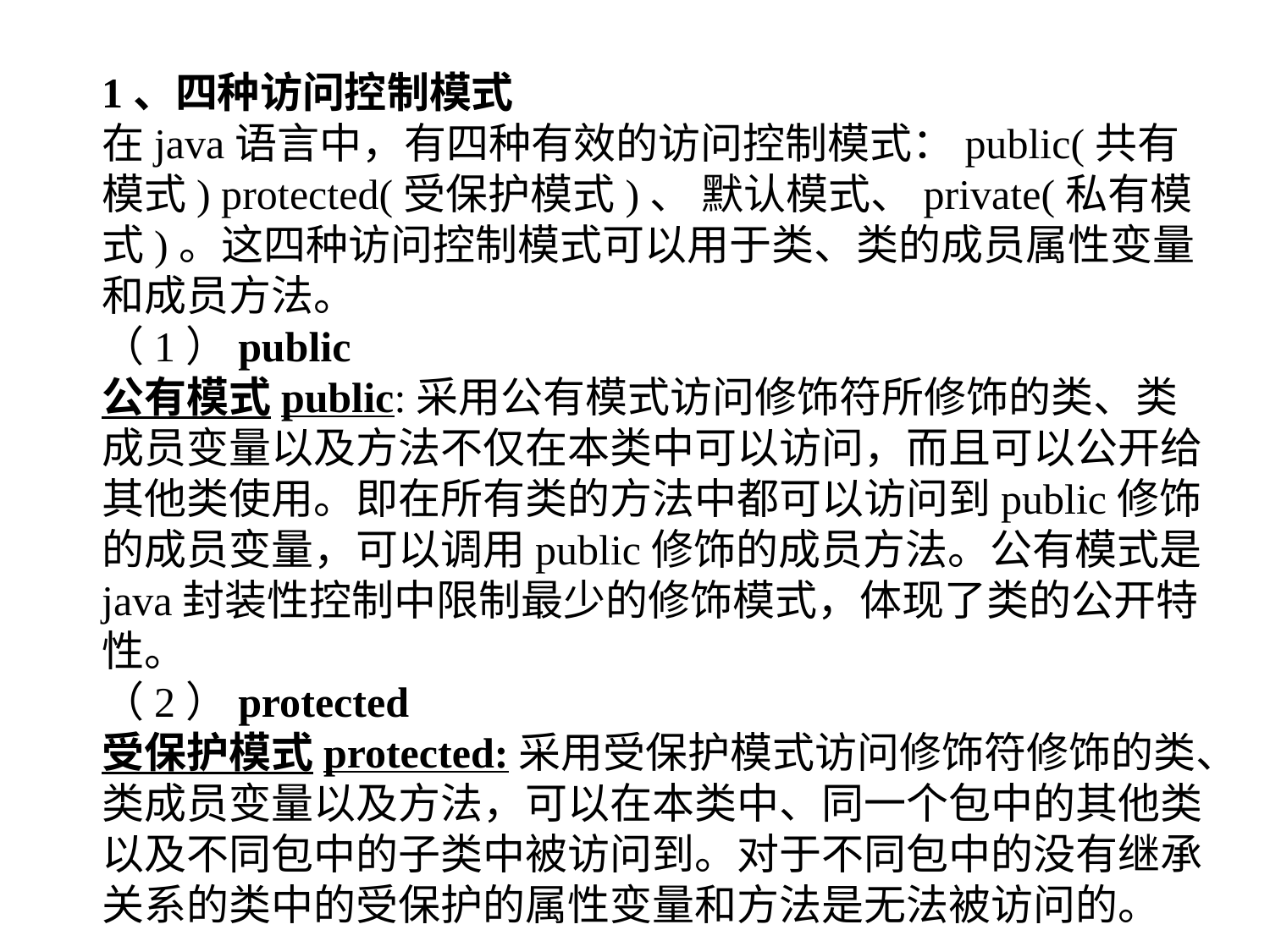

1、四种访问控制模式
在java语言中，有四种有效的访问控制模式：public(共有模式) protected(受保护模式)、 默认模式、private(私有模式)。这四种访问控制模式可以用于类、类的成员属性变量和成员方法。
（1）public
公有模式public:采用公有模式访问修饰符所修饰的类、类成员变量以及方法不仅在本类中可以访问，而且可以公开给其他类使用。即在所有类的方法中都可以访问到public修饰的成员变量，可以调用public修饰的成员方法。公有模式是java封装性控制中限制最少的修饰模式，体现了类的公开特性。
（2）protected
受保护模式protected:采用受保护模式访问修饰符修饰的类、类成员变量以及方法，可以在本类中、同一个包中的其他类以及不同包中的子类中被访问到。对于不同包中的没有继承关系的类中的受保护的属性变量和方法是无法被访问的。